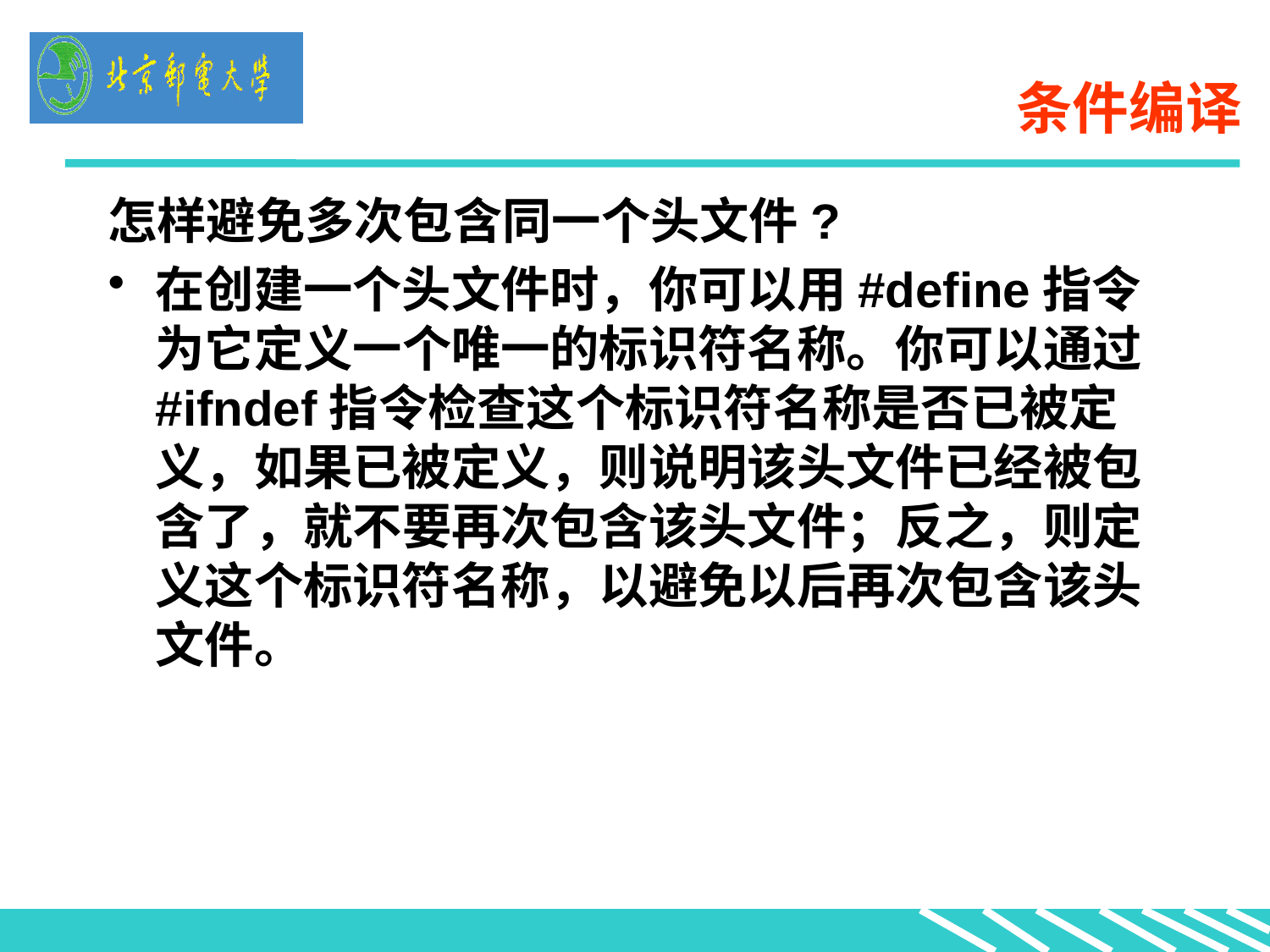

# 条件编译
怎样避免多次包含同一个头文件?
在创建一个头文件时，你可以用#define指令为它定义一个唯一的标识符名称。你可以通过#ifndef指令检查这个标识符名称是否已被定义，如果已被定义，则说明该头文件已经被包含了，就不要再次包含该头文件；反之，则定义这个标识符名称，以避免以后再次包含该头文件。